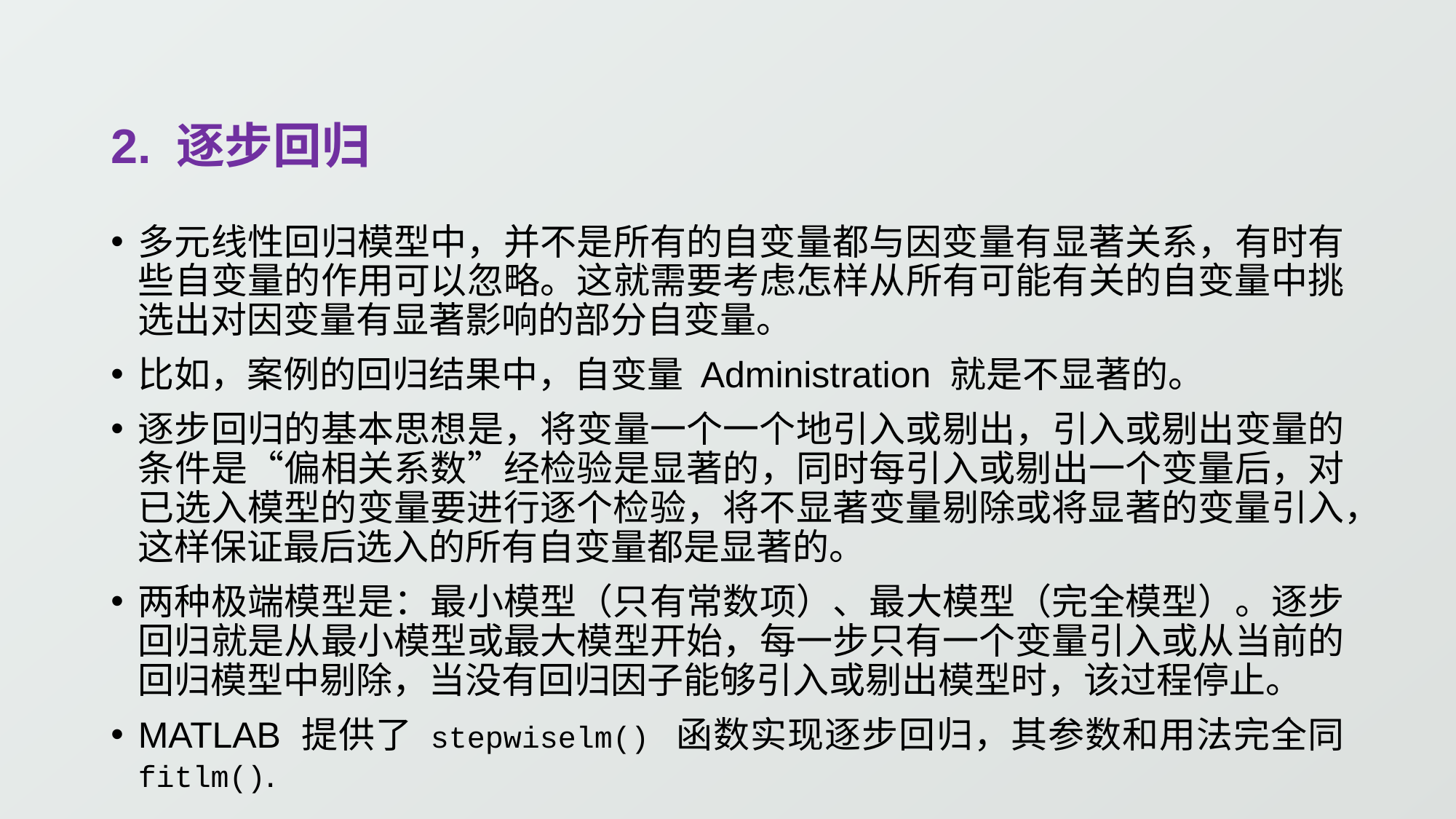

# 2. 逐步回归
多元线性回归模型中，并不是所有的自变量都与因变量有显著关系，有时有些自变量的作用可以忽略。这就需要考虑怎样从所有可能有关的自变量中挑选出对因变量有显著影响的部分自变量。
比如，案例的回归结果中，自变量 Administration 就是不显著的。
逐步回归的基本思想是，将变量一个一个地引入或剔出，引入或剔出变量的条件是“偏相关系数”经检验是显著的，同时每引入或剔出一个变量后，对已选入模型的变量要进行逐个检验，将不显著变量剔除或将显著的变量引入，这样保证最后选入的所有自变量都是显著的。
两种极端模型是：最小模型（只有常数项）、最大模型（完全模型）。逐步回归就是从最小模型或最大模型开始，每一步只有一个变量引入或从当前的回归模型中剔除，当没有回归因子能够引入或剔出模型时，该过程停止。
MATLAB 提供了 stepwiselm() 函数实现逐步回归，其参数和用法完全同 fitlm().